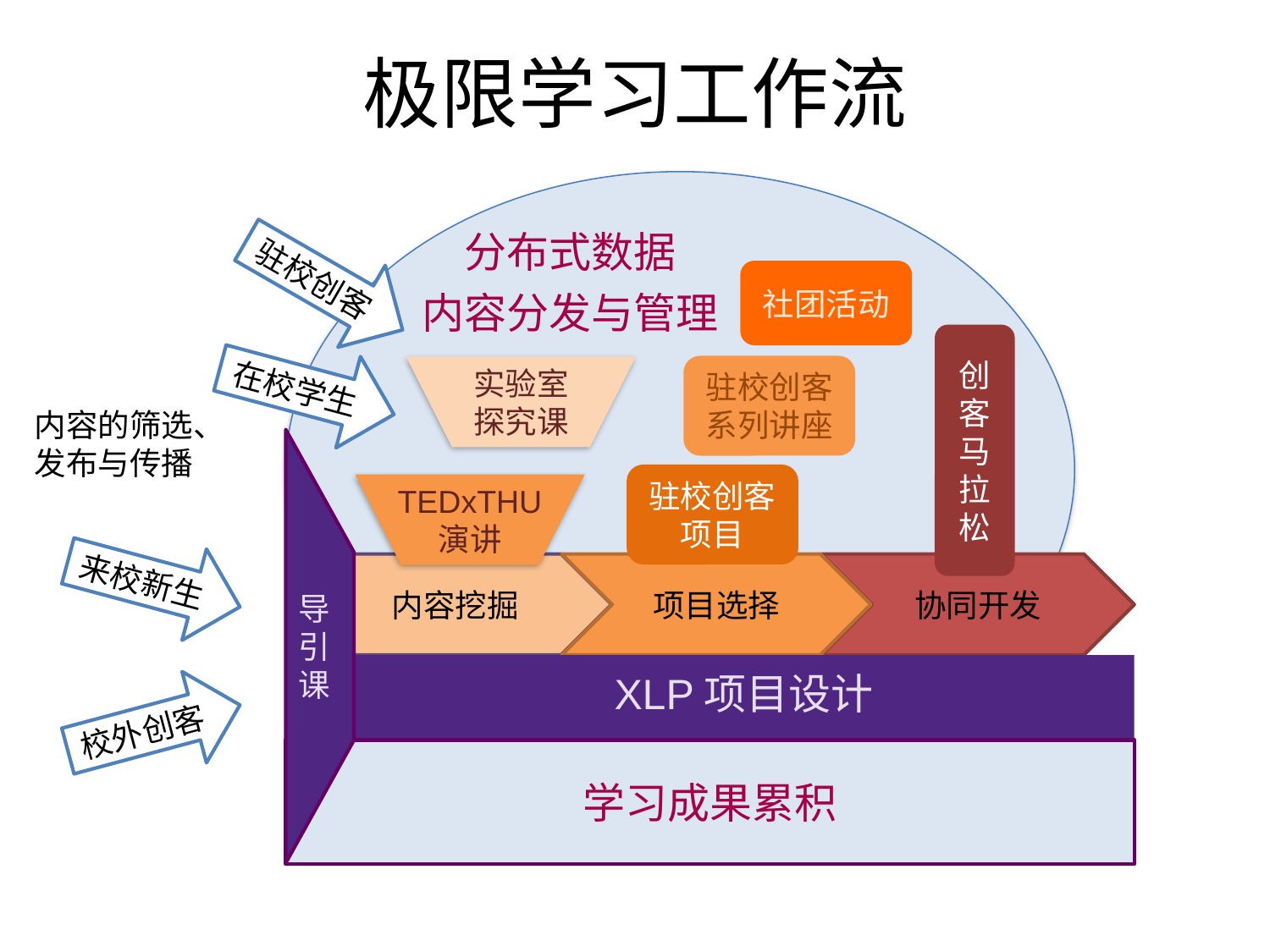

极限学习工作流

分布式数据
内容分发与管理
驻校创客
社团活动
创客马拉松
在校学生
驻校创客系列讲座
实验室
探究课
内容的筛选、发布与传播
驻校创客项目
TEDxTHU
演讲
来校新生
内容挖掘
项目选择
协同开发
导引课
XLP项目设计
校外创客
学习成果累积